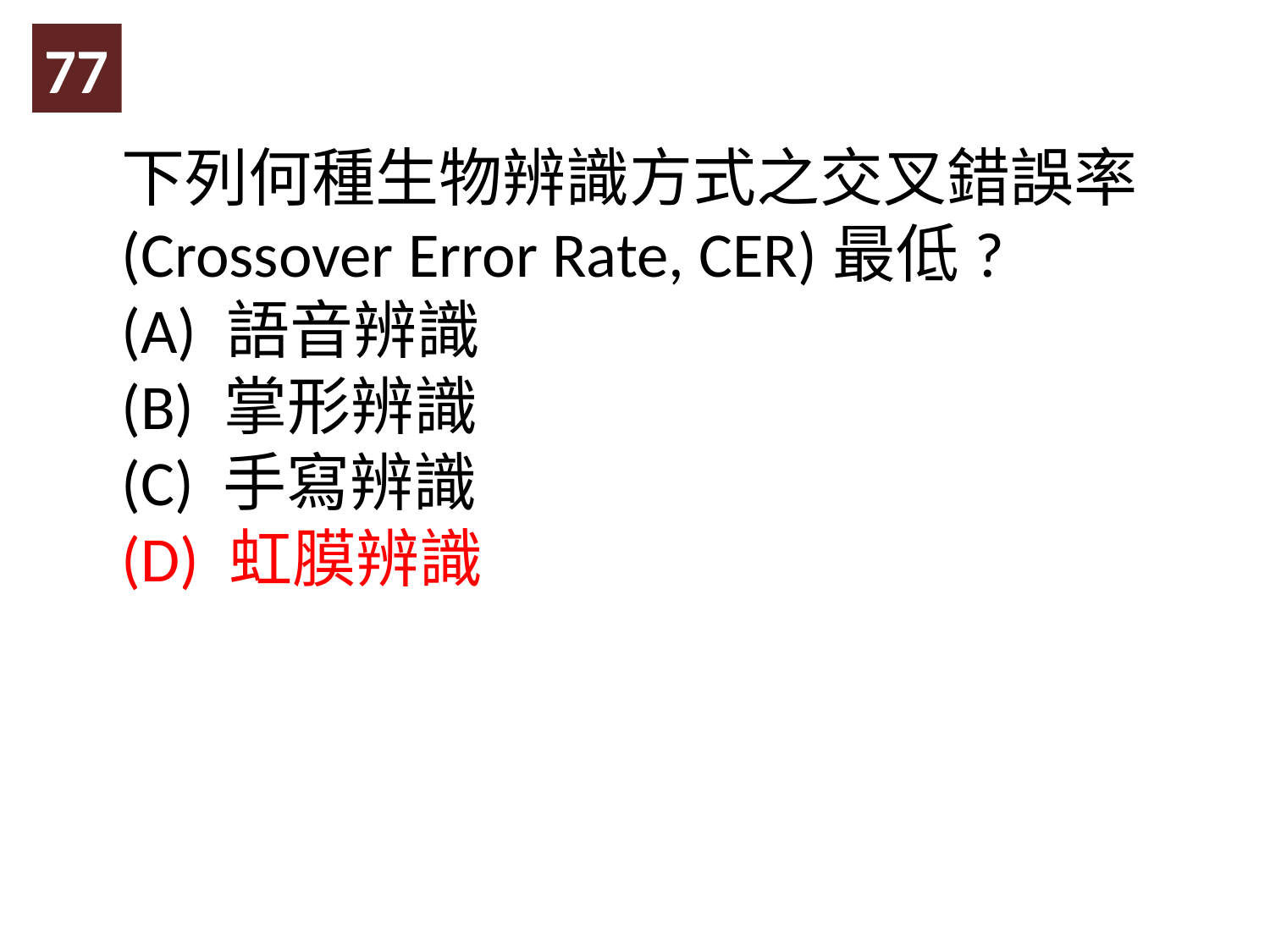

77
下列何種生物辨識方式之交叉錯誤率(Crossover Error Rate, CER)最低?
(A) 語音辨識
(B) 掌形辨識
(C) 手寫辨識
(D) 虹膜辨識